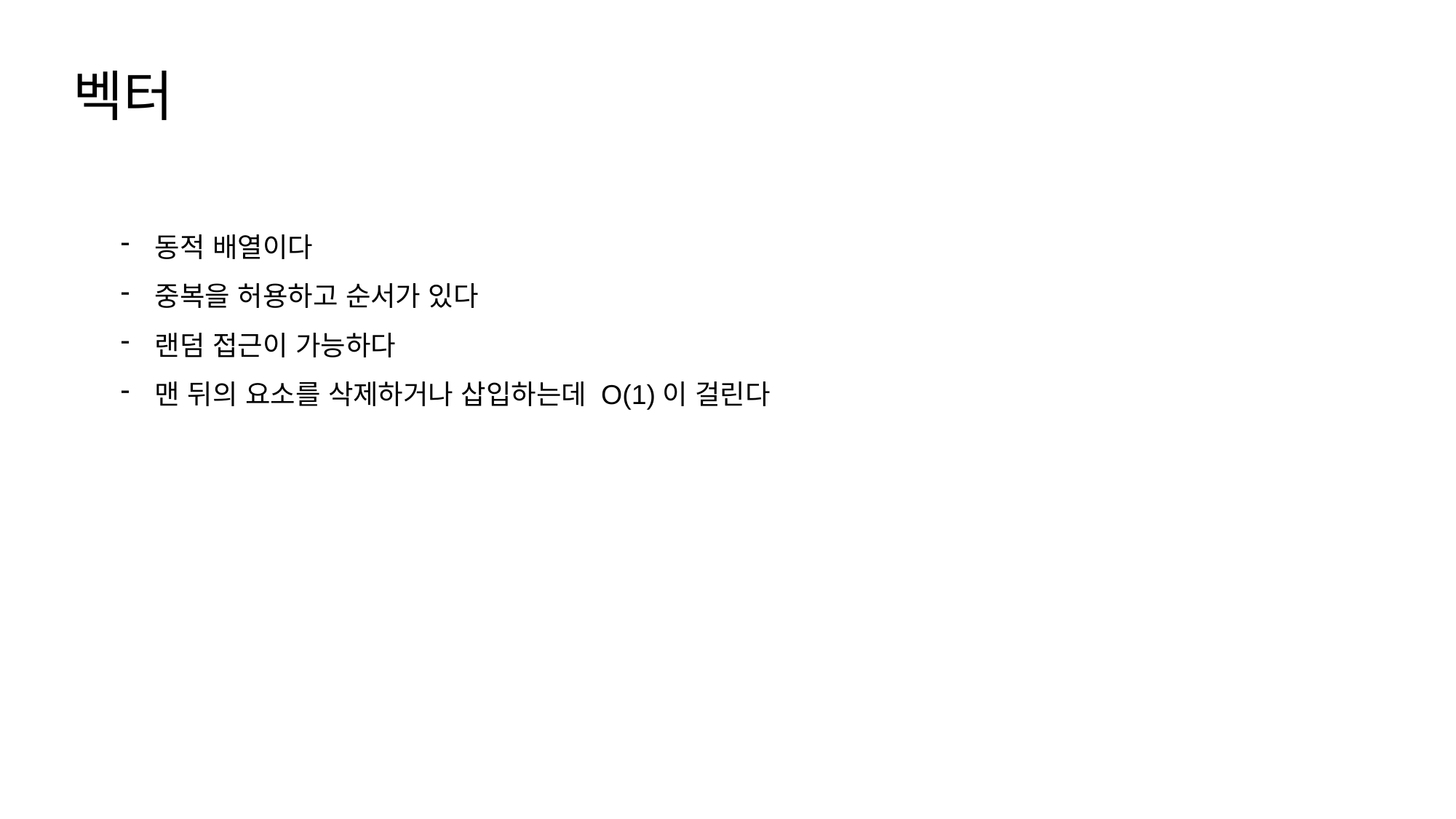

벡터
동적 배열이다
중복을 허용하고 순서가 있다
랜덤 접근이 가능하다
맨 뒤의 요소를 삭제하거나 삽입하는데 O(1)이 걸린다